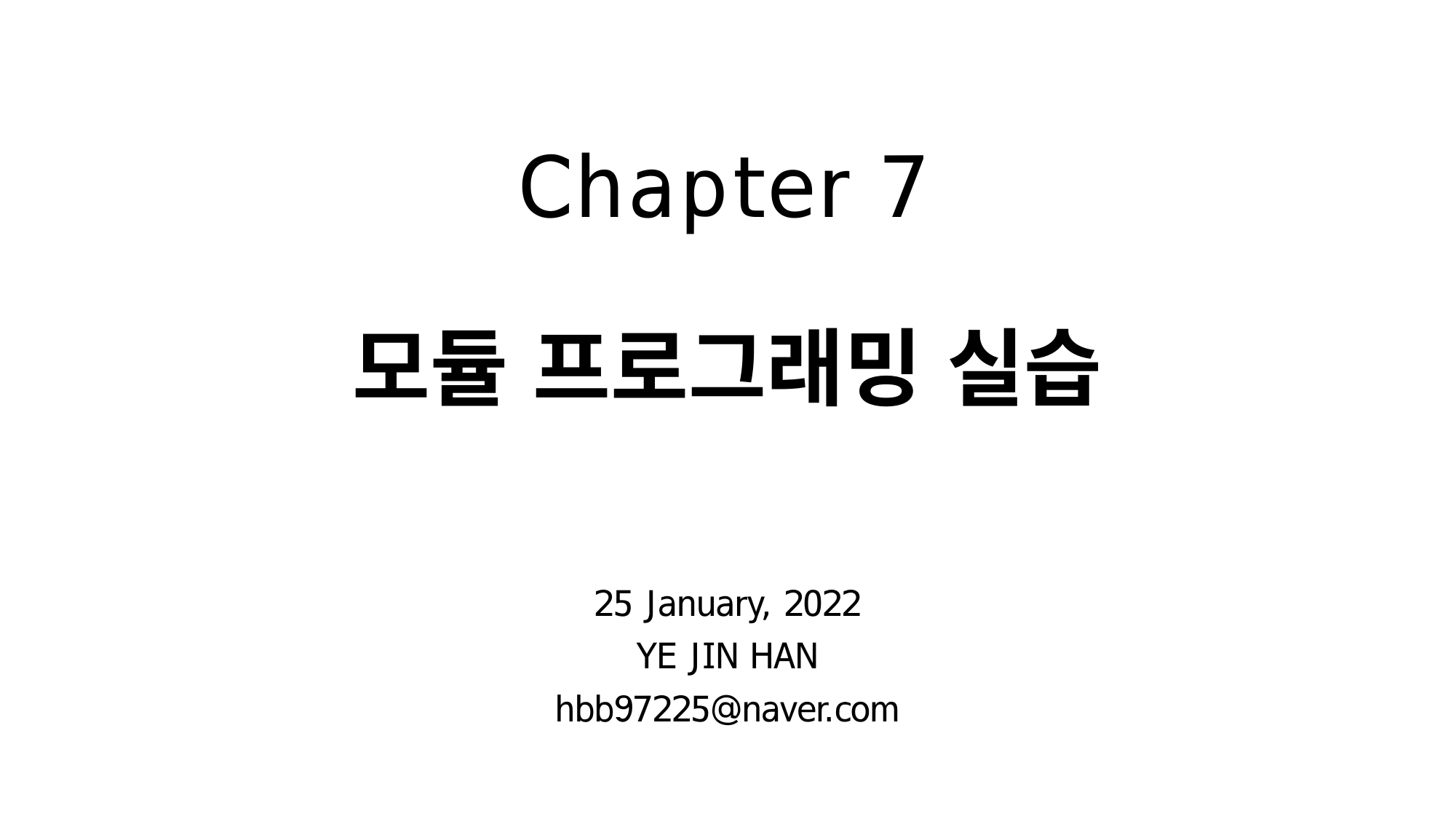

# Chapter 7 모듈 프로그래밍 실습

25 January, 2022
YE JIN HAN
hbb97225@naver.com